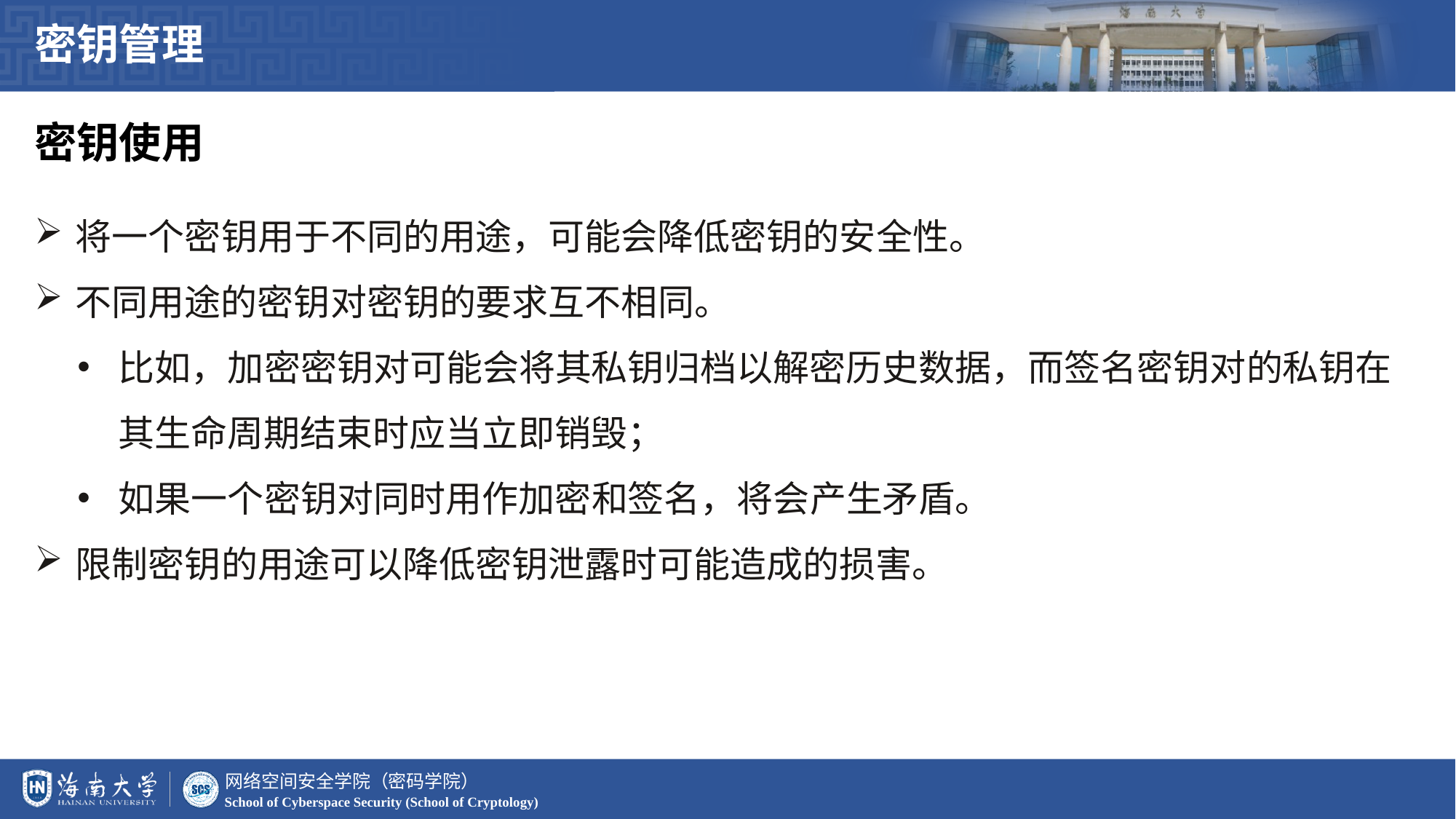

密钥管理
密钥使用
将一个密钥用于不同的用途，可能会降低密钥的安全性。
不同用途的密钥对密钥的要求互不相同。
比如，加密密钥对可能会将其私钥归档以解密历史数据，而签名密钥对的私钥在其生命周期结束时应当立即销毁；
如果一个密钥对同时用作加密和签名，将会产生矛盾。
限制密钥的用途可以降低密钥泄露时可能造成的损害。
56